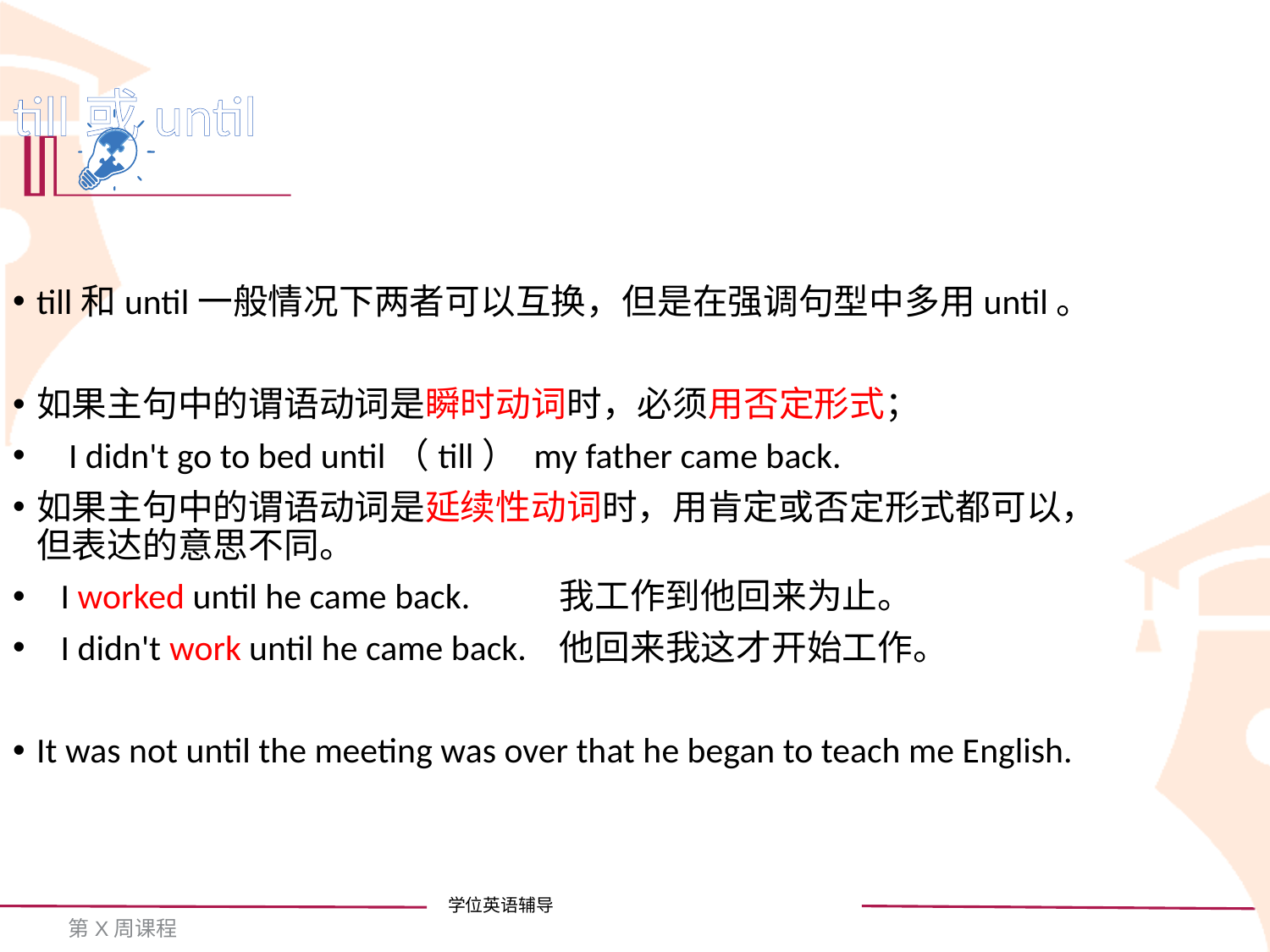

till或until

till和until一般情况下两者可以互换，但是在强调句型中多用until。

如果主句中的谓语动词是瞬时动词时，必须用否定形式；
    I didn't go to bed until（till） my father came back.
如果主句中的谓语动词是延续性动词时，用肯定或否定形式都可以，但表达的意思不同。
   I worked until he came back.          我工作到他回来为止。
   I didn't work until he came back.   他回来我这才开始工作。

It was not until the meeting was over that he began to teach me English.